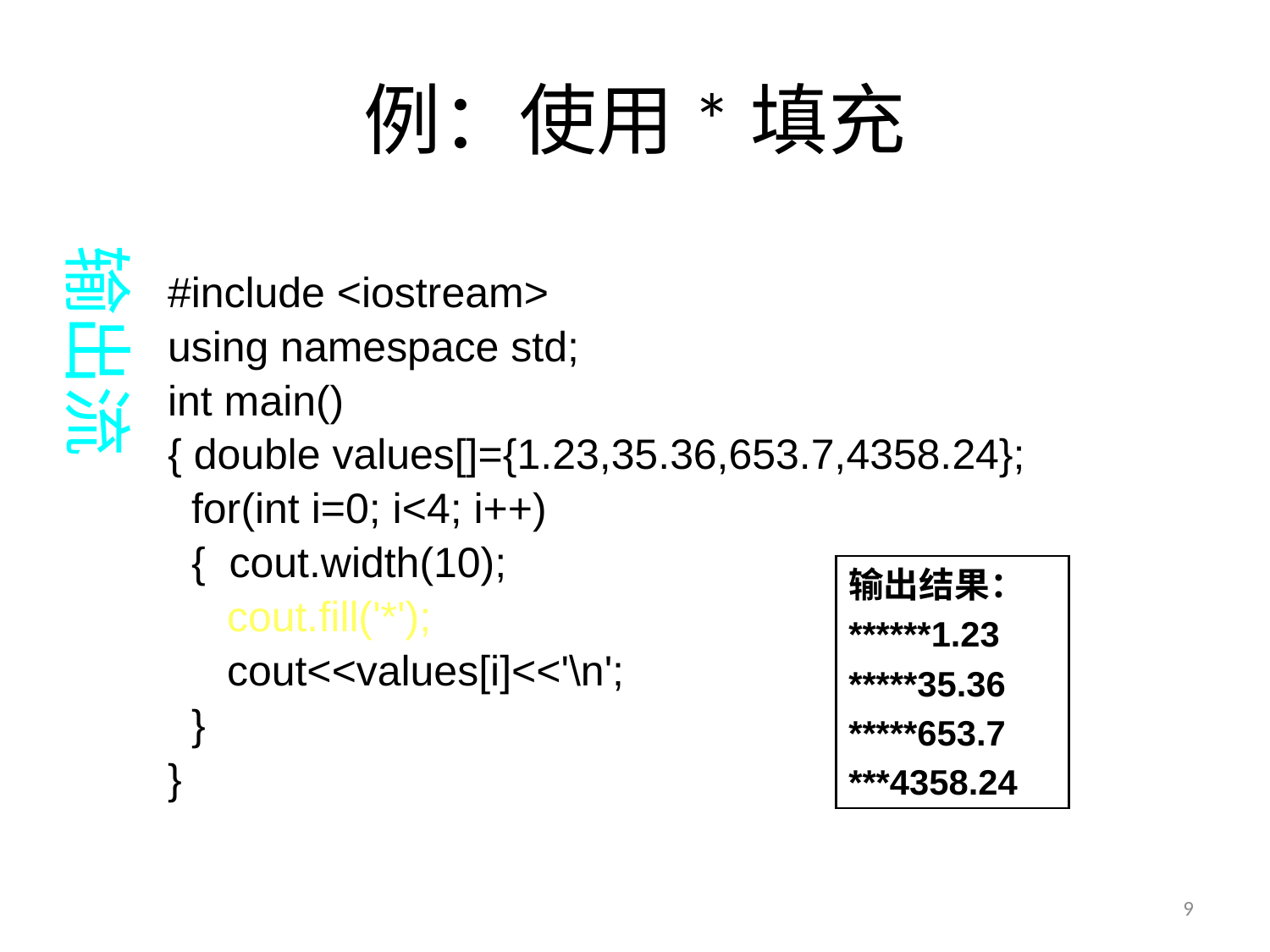

# 例：使用*填充
输出流
#include <iostream>
using namespace std;
int main()
{ double values[]={1.23,35.36,653.7,4358.24};
  for(int i=0; i<4; i++)
  {  cout.width(10);
     cout.fill('*');
     cout<<values[i]<<'\n';
  }
}
输出结果：
******1.23
*****35.36
*****653.7
***4358.24
9